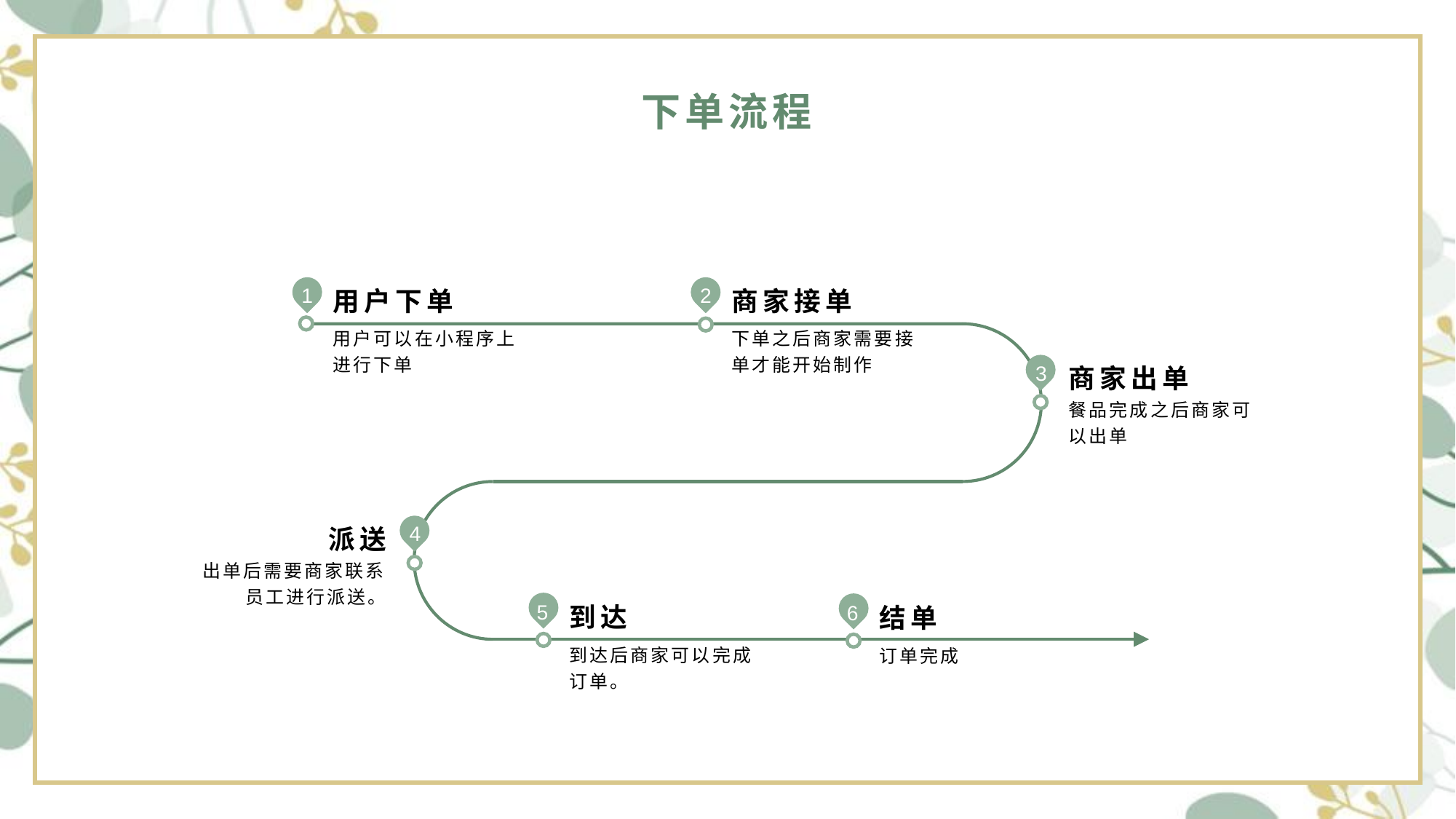

下单流程
1
用户下单
2
商家接单

用户可以在小程序上进行下单
下单之后商家需要接单才能开始制作

3

商家出单
餐品完成之后商家可以出单
派送
4

出单后需要商家联系员工进行派送。
5
到达
6
结单

到达后商家可以完成订单。
订单完成